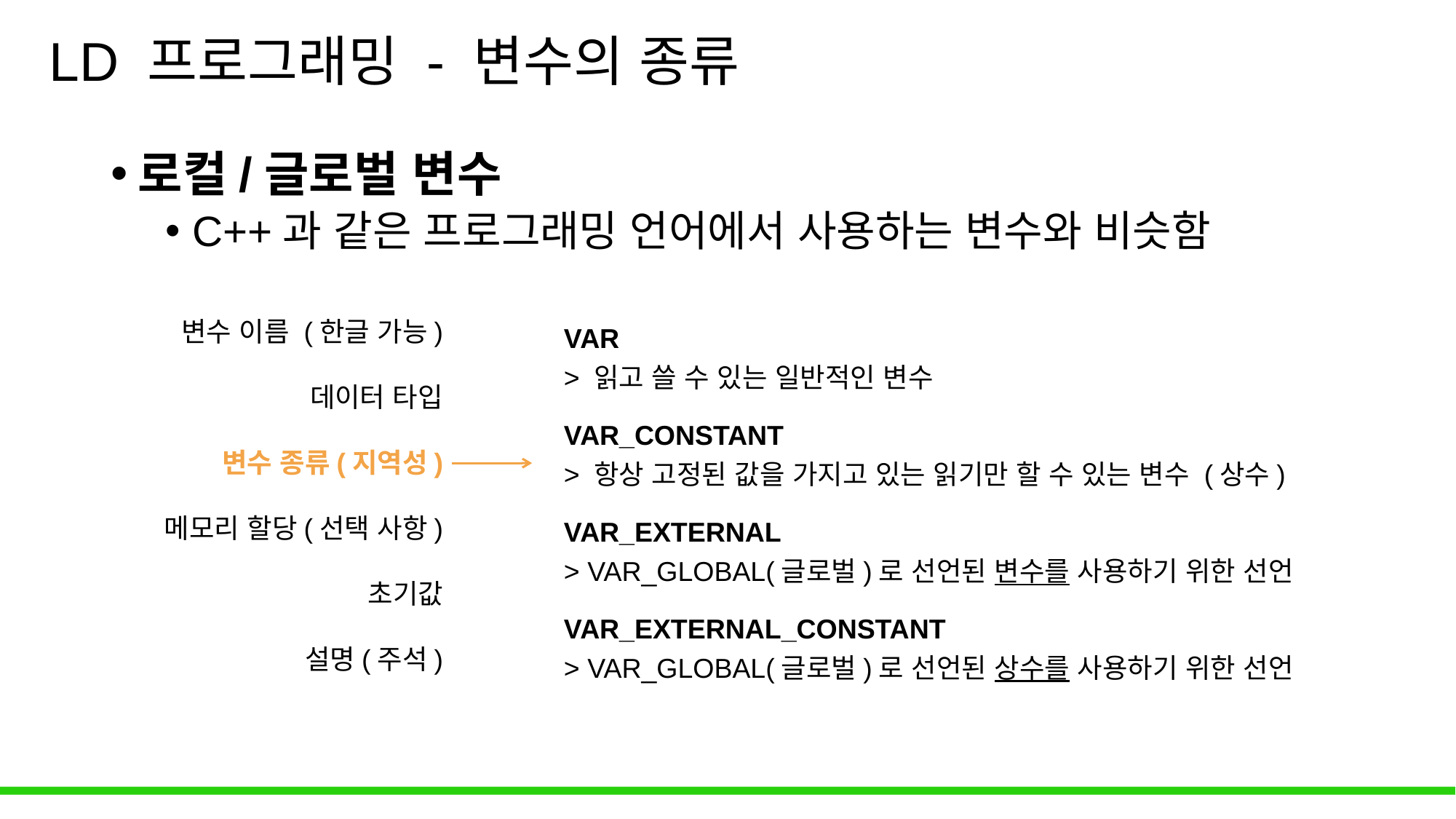

# LD 프로그래밍 - 변수의 종류
로컬/글로벌 변수
C++과 같은 프로그래밍 언어에서 사용하는 변수와 비슷함
변수 이름 (한글 가능)

데이터 타입

변수 종류(지역성)

메모리 할당(선택 사항)

초기값

설명(주석)
VAR
> 읽고 쓸 수 있는 일반적인 변수
VAR_CONSTANT
> 항상 고정된 값을 가지고 있는 읽기만 할 수 있는 변수 (상수)
VAR_EXTERNAL
> VAR_GLOBAL(글로벌)로 선언된 변수를 사용하기 위한 선언
VAR_EXTERNAL_CONSTANT
> VAR_GLOBAL(글로벌)로 선언된 상수를 사용하기 위한 선언